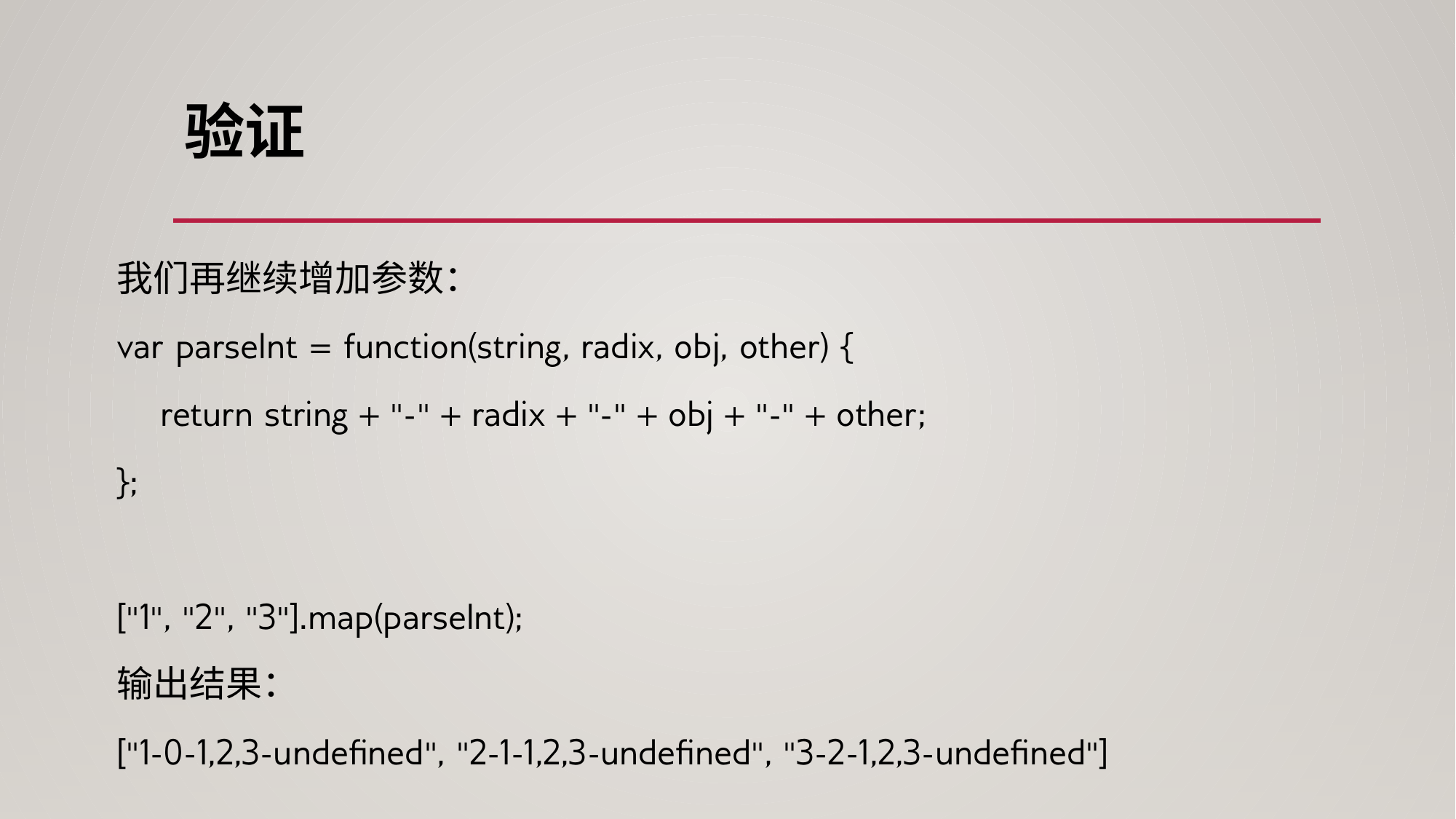

# 验证
我们再继续增加参数：
var parseInt = function(string, radix, obj, other) {
    return string + "-" + radix + "-" + obj + "-" + other;
};

["1", "2", "3"].map(parseInt);
输出结果：
["1-0-1,2,3-undefined", "2-1-1,2,3-undefined", "3-2-1,2,3-undefined"]